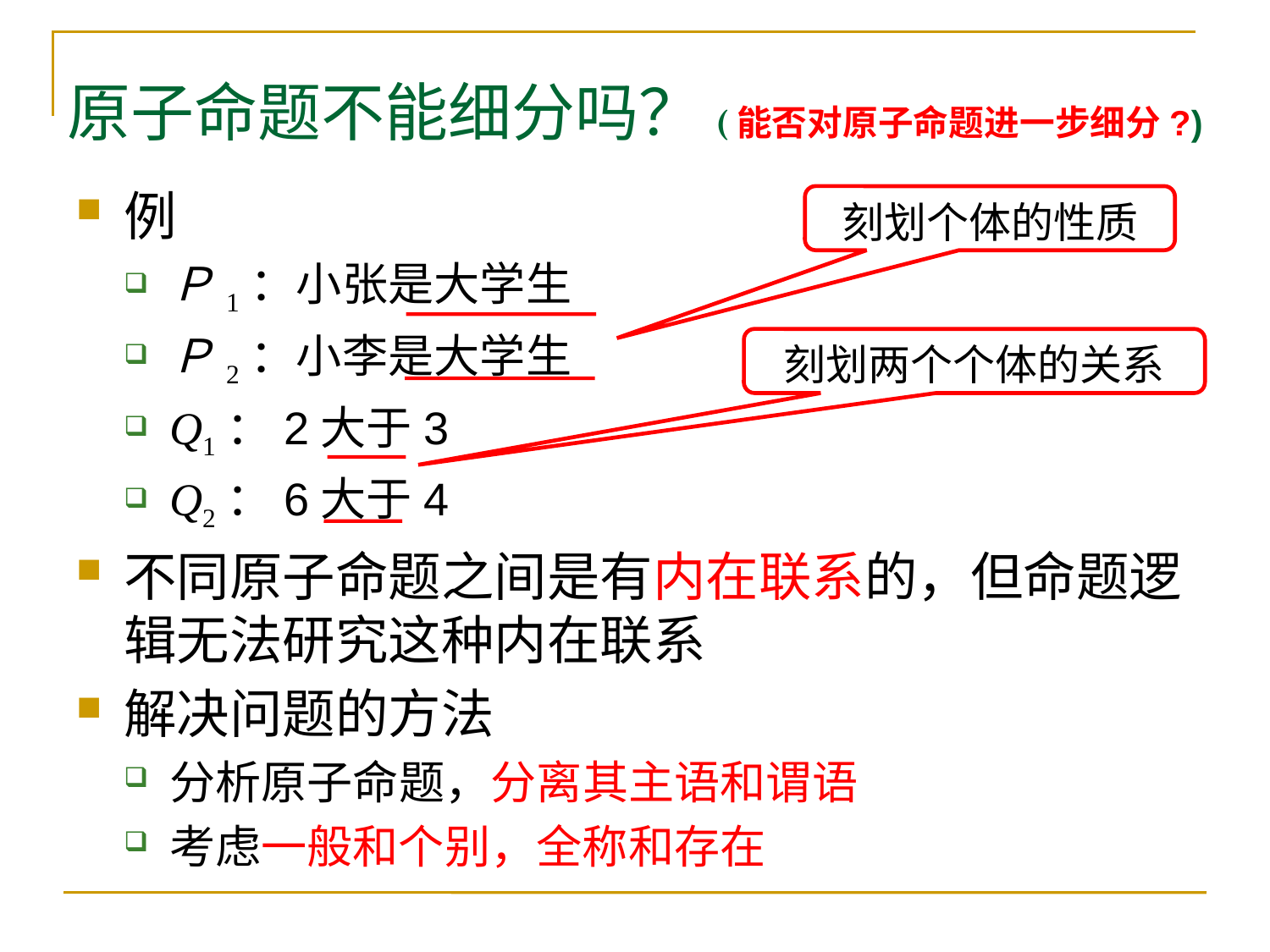

# 原子命题不能细分吗？(能否对原子命题进一步细分?)
例
Ｐ1：小张是大学生
Ｐ2：小李是大学生
Q1：2大于3
Q2：6大于4
不同原子命题之间是有内在联系的，但命题逻辑无法研究这种内在联系
解决问题的方法
分析原子命题，分离其主语和谓语
考虑一般和个别，全称和存在
刻划个体的性质

刻划两个个体的关系